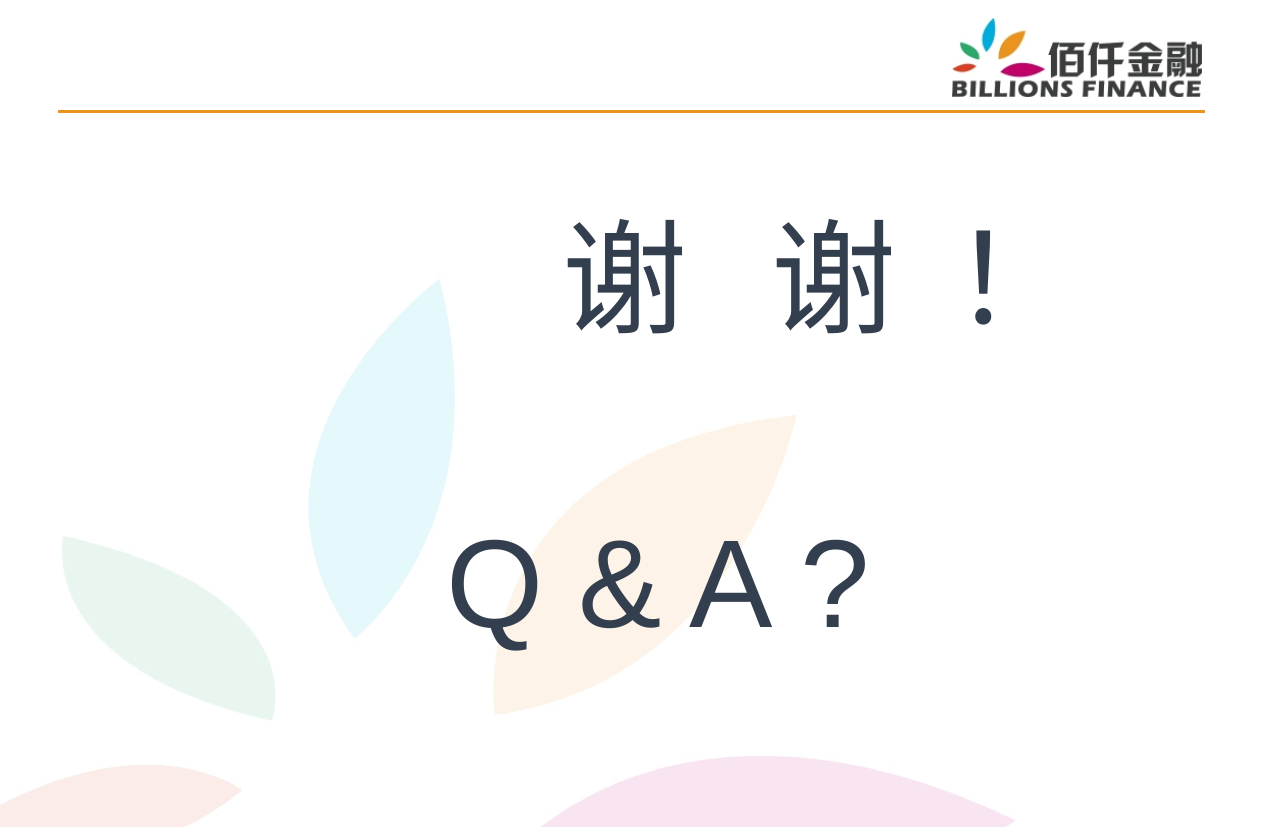

谢   谢  ！
Q & A ?